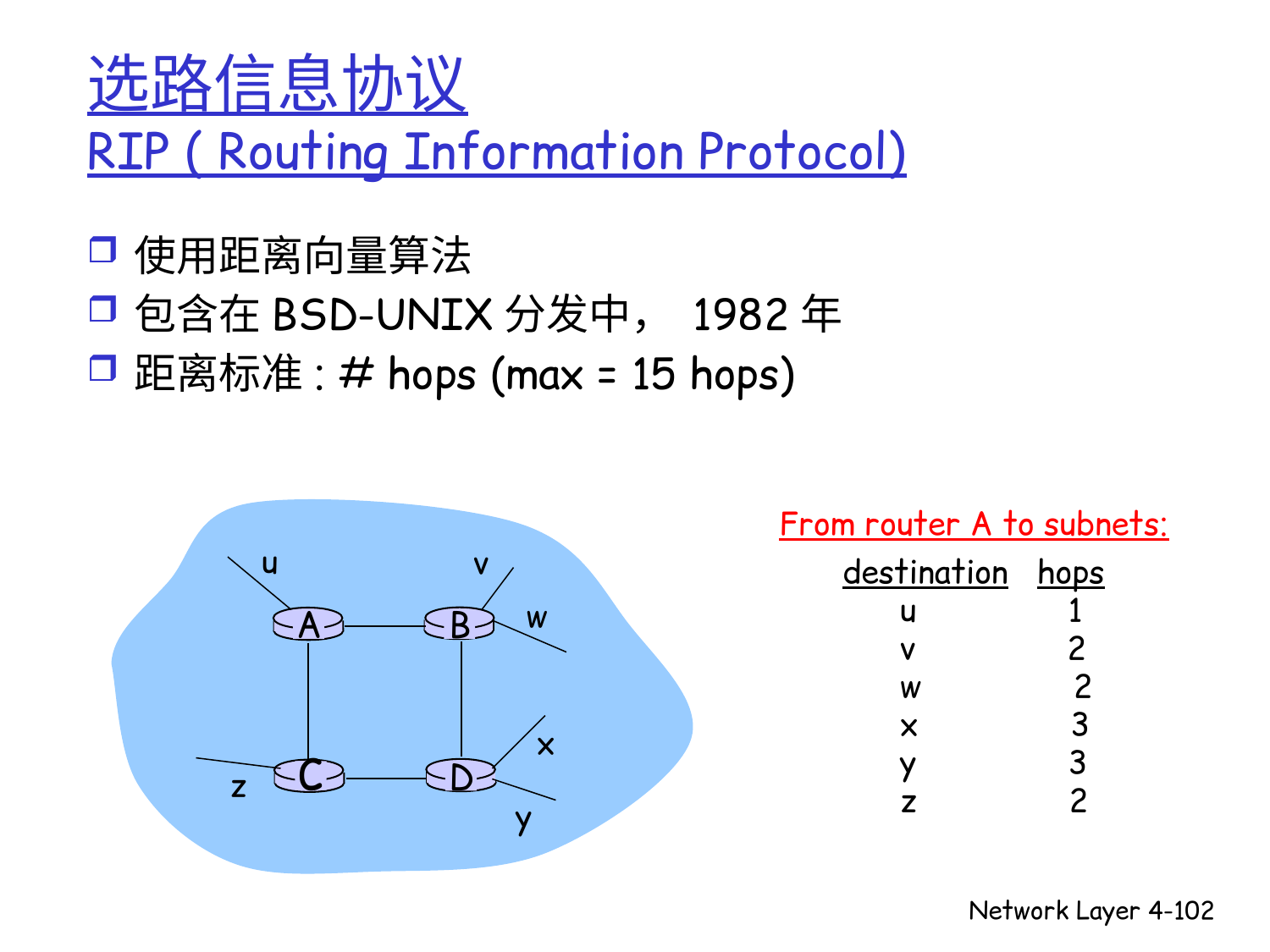

# 选路信息协议 RIP ( Routing Information Protocol)
使用距离向量算法
包含在BSD-UNIX分发中， 1982年
距离标准: # hops (max = 15 hops)

u
v

w
A

B

x
C

D

z

y
destination   hops
      u                1
      v                2
      w                2
      x                3
      y                3
      z                2

From router A to subnets:
Network Layer
4-102